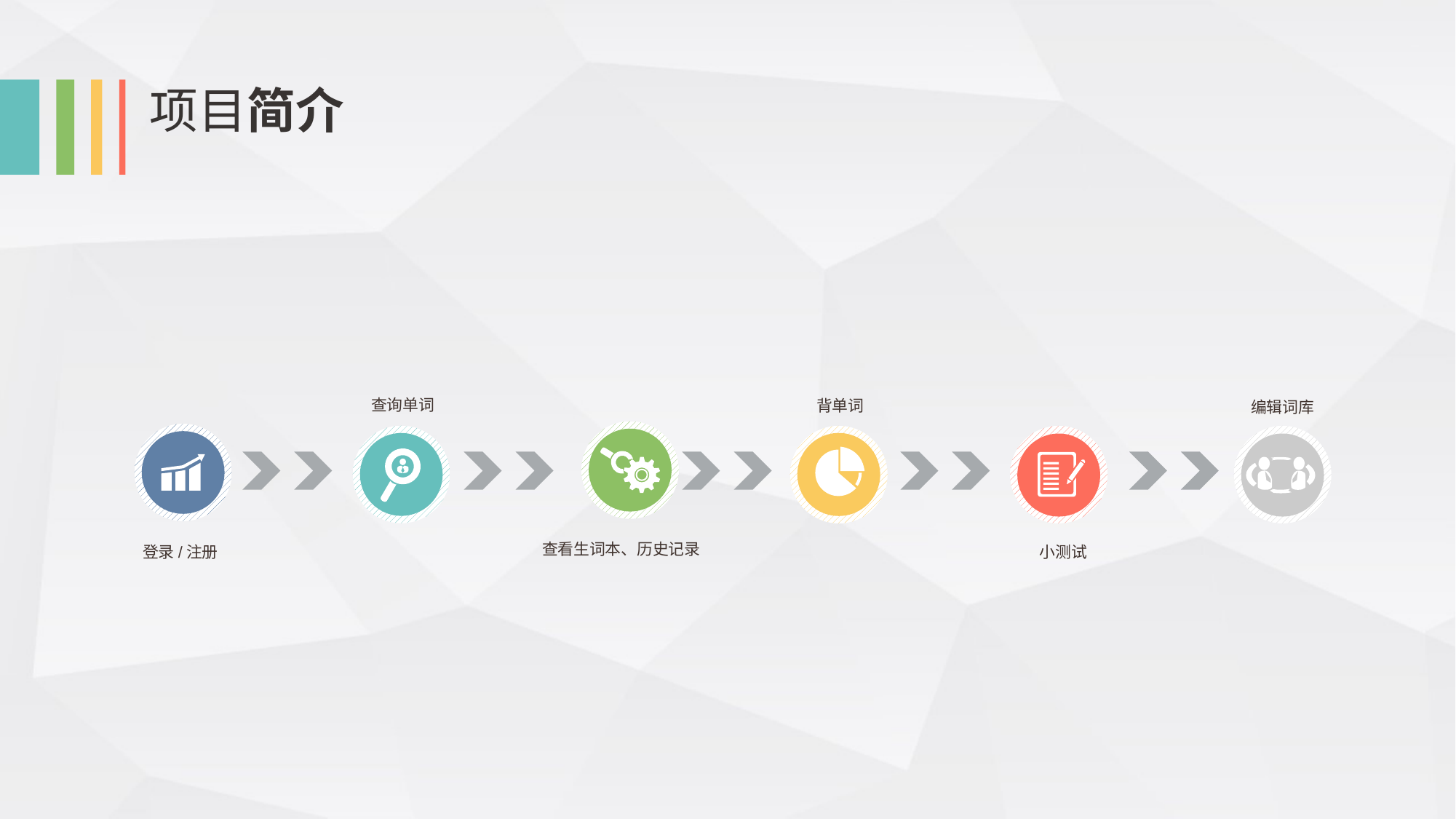

项目简介

查询单词
背单词
编辑词库

查看生词本、历史记录
登录/注册
小测试